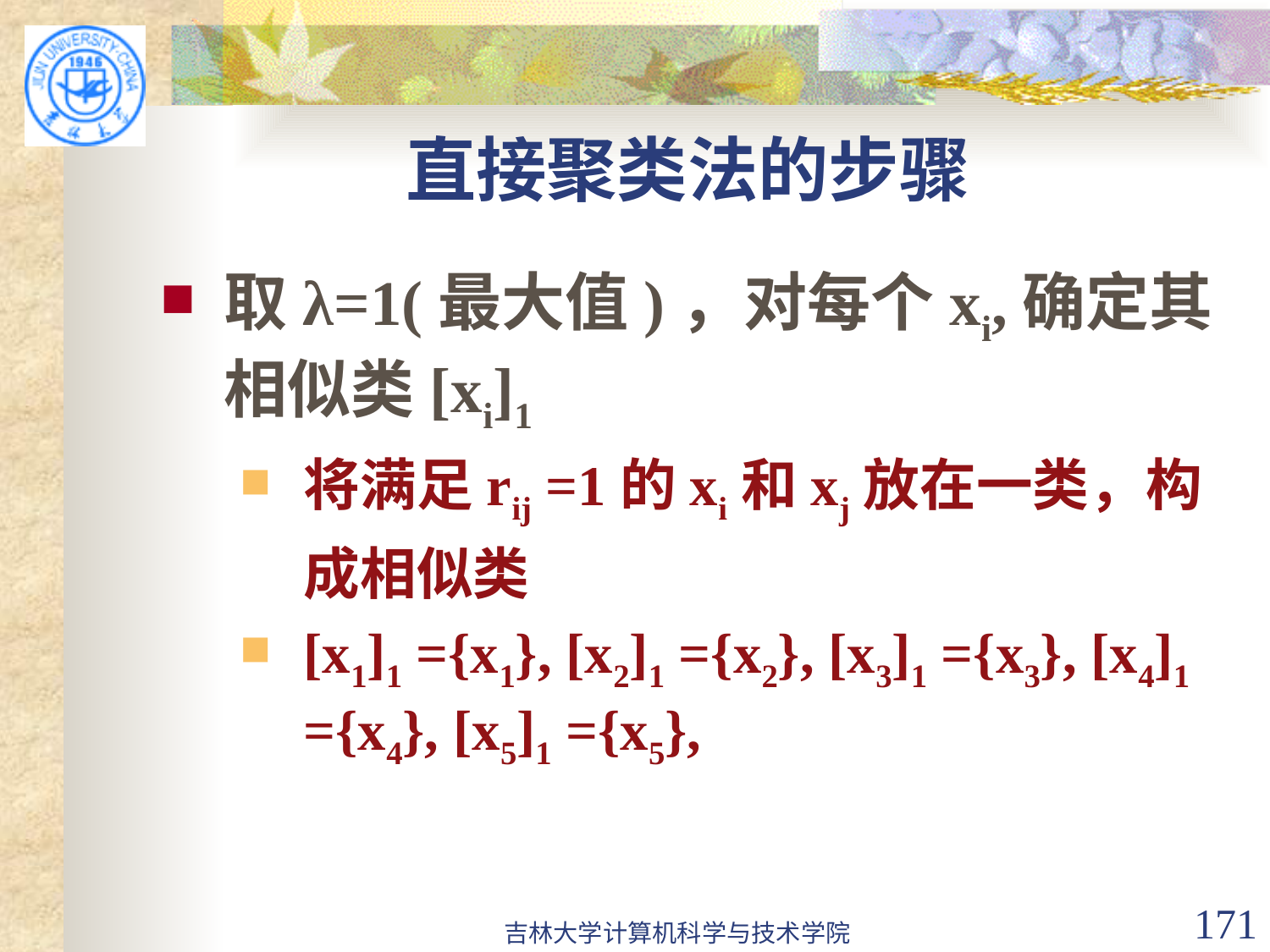

# 直接聚类法的步骤
取λ=1(最大值)，对每个xi,确定其相似类[xi]1
将满足rij =1的xi和xj放在一类，构成相似类
[x1]1 ={x1}, [x2]1 ={x2}, [x3]1 ={x3}, [x4]1 ={x4}, [x5]1 ={x5},
吉林大学计算机科学与技术学院
171